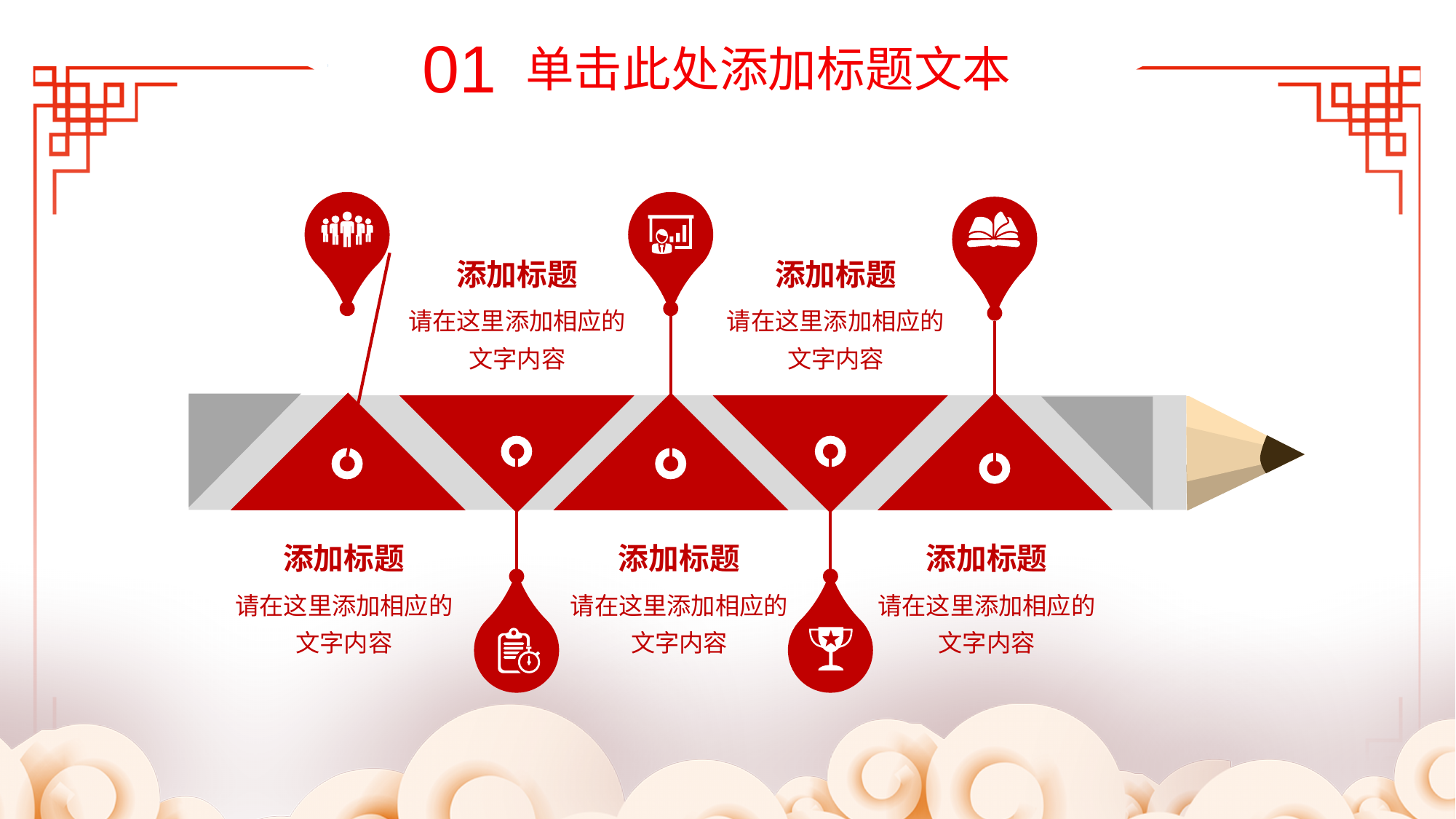

01
单击此处添加标题文本

添加标题
请在这里添加相应的文字内容
添加标题
请在这里添加相应的文字内容

添加标题
请在这里添加相应的文字内容
添加标题
请在这里添加相应的文字内容
添加标题
请在这里添加相应的文字内容